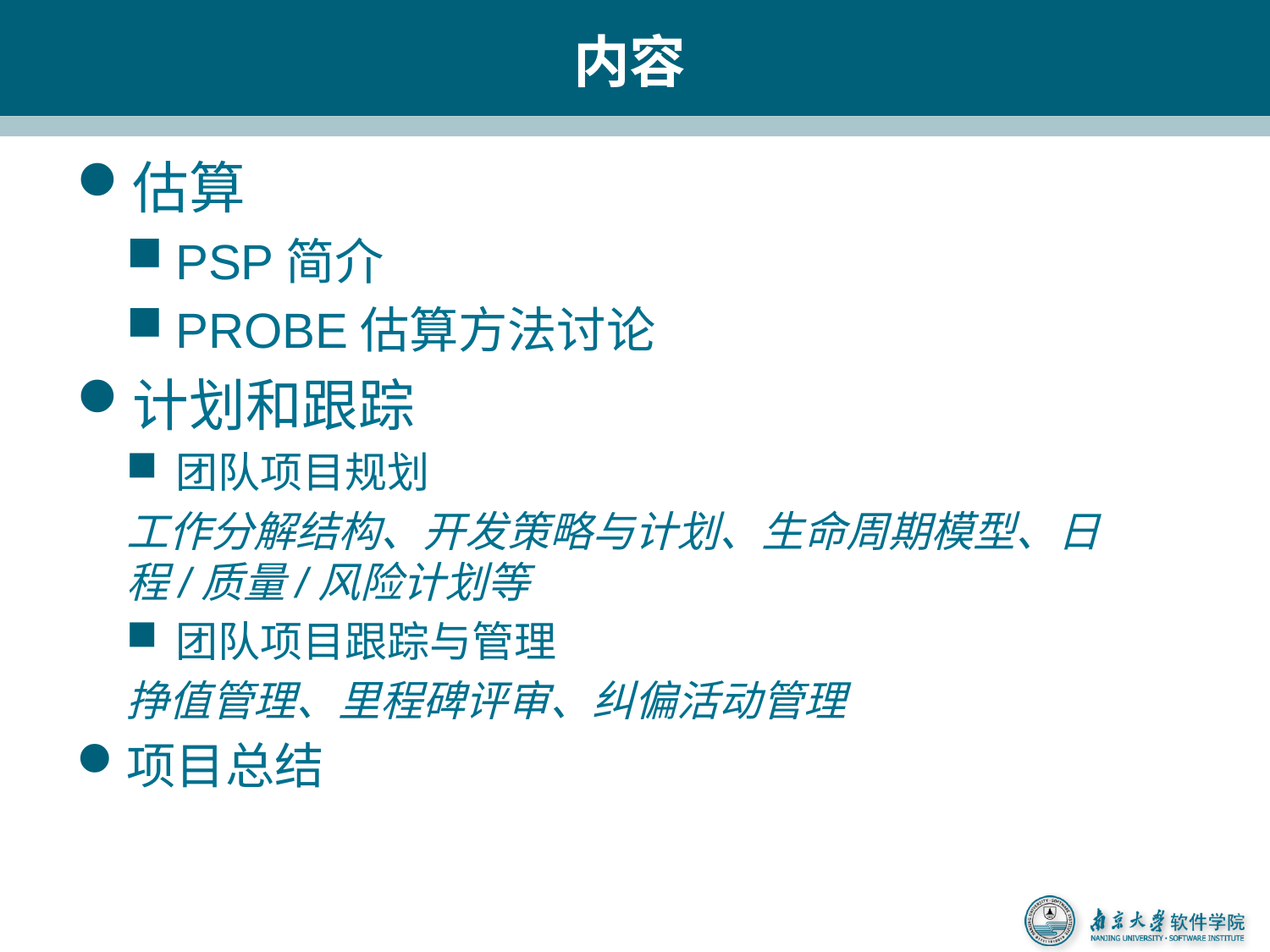

# 内容
估算
PSP简介
PROBE估算方法讨论
计划和跟踪
团队项目规划
工作分解结构、开发策略与计划、生命周期模型、日程/质量/风险计划等
团队项目跟踪与管理
挣值管理、里程碑评审、纠偏活动管理
项目总结